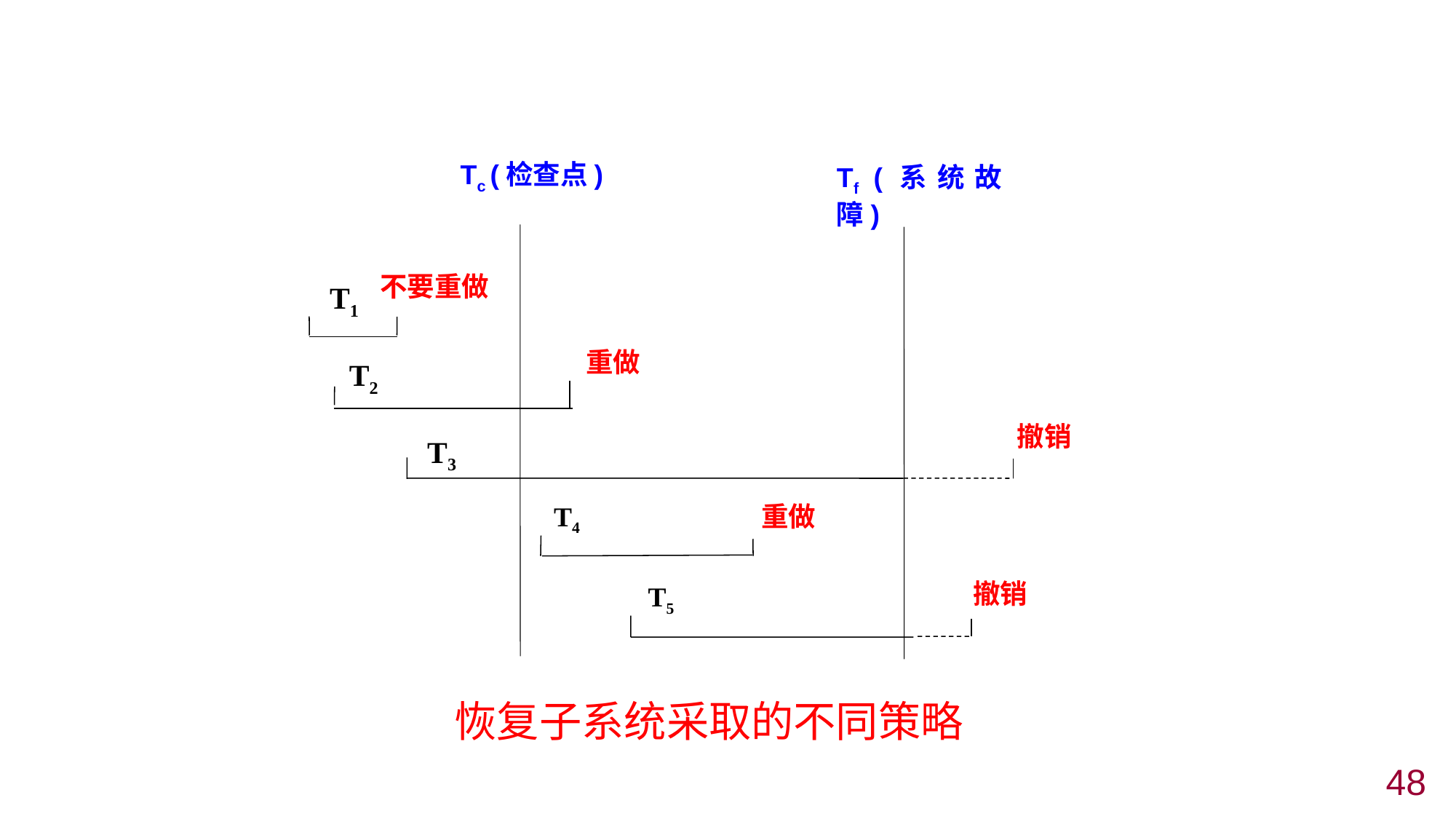

#
Tc (检查点)
Tf (系统故障)

不要重做
T1

 重做
T2

撤销
T3

T4

 重做

撤销
T5

恢复子系统采取的不同策略
48